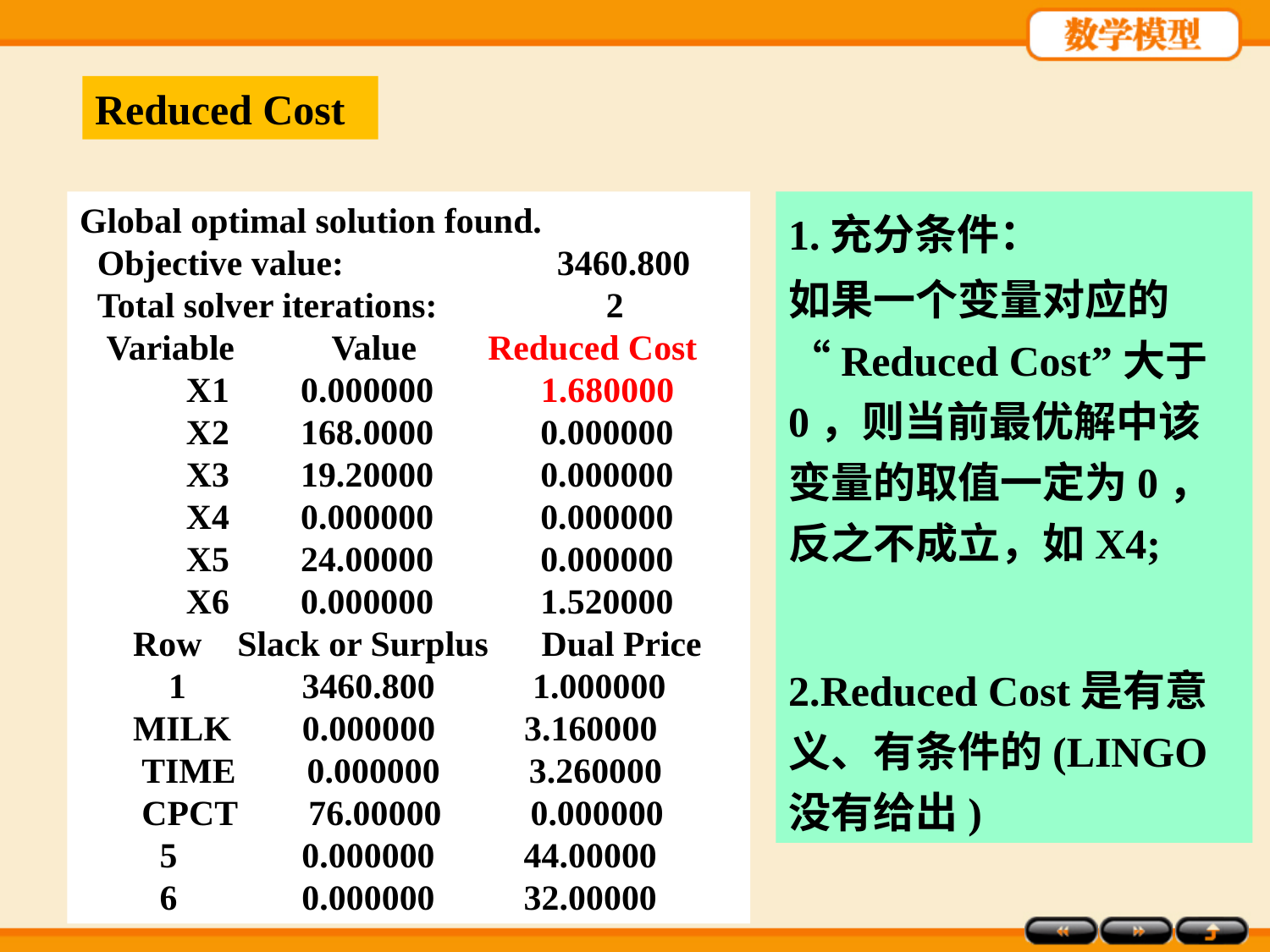

Reduced Cost
Global optimal solution found.
  Objective value:                        3460.800
  Total solver iterations:                   2
   Variable           Value        Reduced Cost
            X1        0.000000            1.680000
            X2        168.0000            0.000000
            X3        19.20000            0.000000
            X4        0.000000            0.000000
            X5        24.00000            0.000000
            X6        0.000000            1.520000
      Row    Slack or Surplus      Dual Price
          1             3460.800           1.000000
      MILK        0.000000          3.160000
       TIME        0.000000          3.260000
       CPCT        76.00000          0.000000
         5              0.000000          44.00000
         6              0.000000          32.00000
1.充分条件：
如果一个变量对应的“Reduced Cost”大于0，则当前最优解中该变量的取值一定为0，反之不成立，如X4;

2.Reduced Cost是有意义、有条件的(LINGO没有给出)